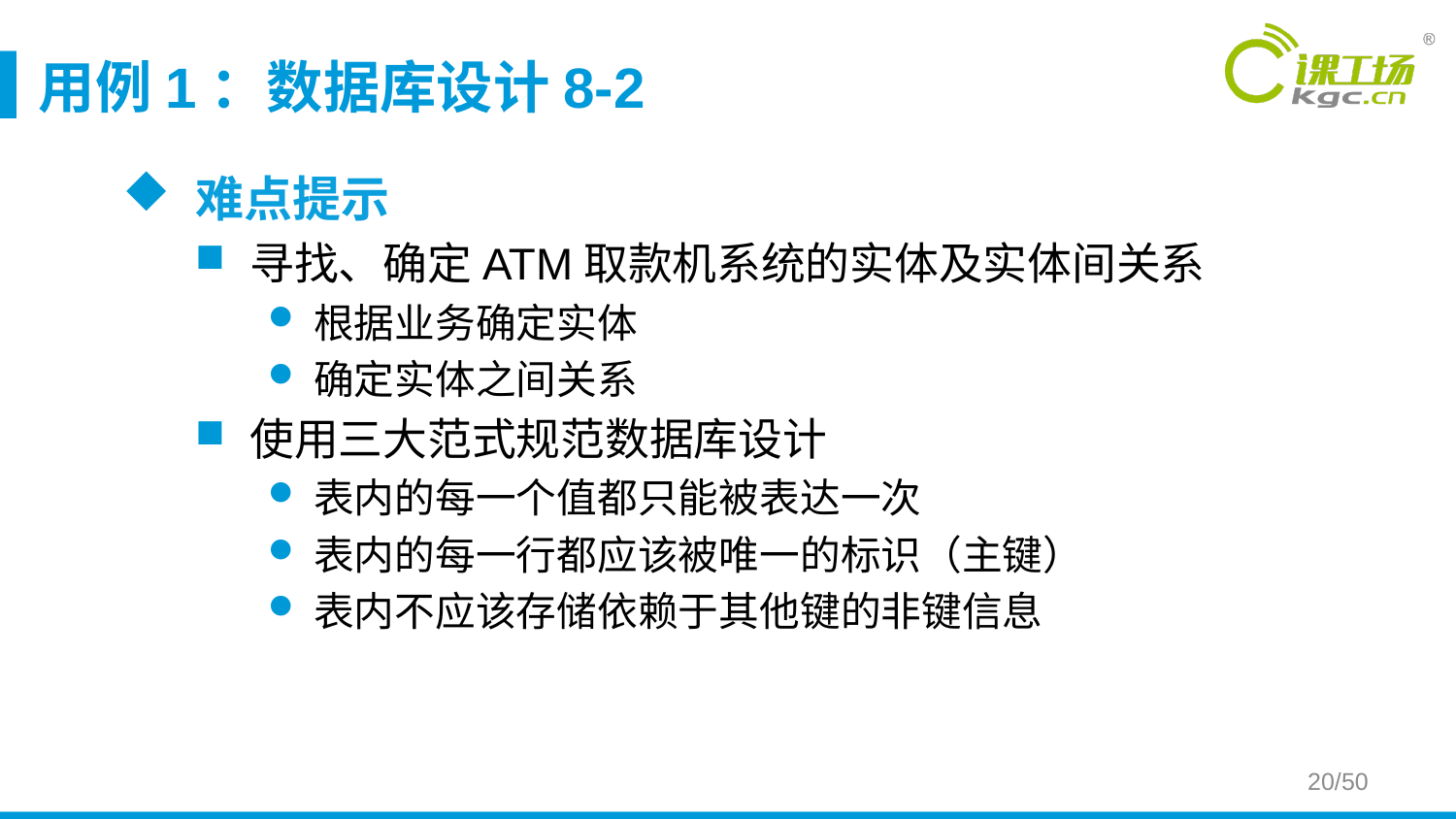

# 用例1：数据库设计8-2
难点提示
寻找、确定ATM取款机系统的实体及实体间关系
根据业务确定实体
确定实体之间关系
使用三大范式规范数据库设计
表内的每一个值都只能被表达一次
表内的每一行都应该被唯一的标识（主键）
表内不应该存储依赖于其他键的非键信息
20/50